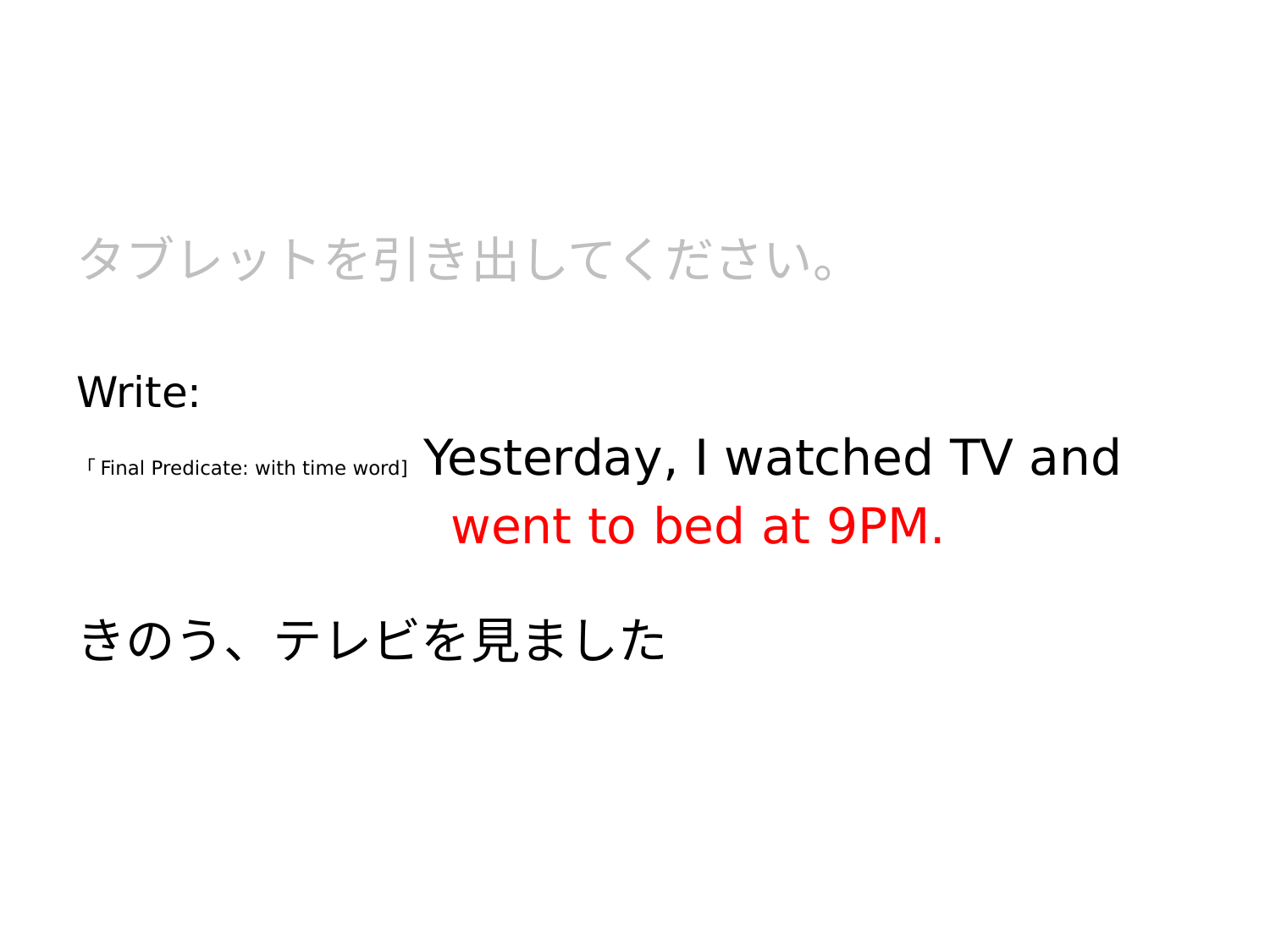

#
タブレットを引き出してください。

Write:
「Final Predicate: with time word] Yesterday, I watched TV and
	went to bed at 9PM.
きのう、テレビを見ました